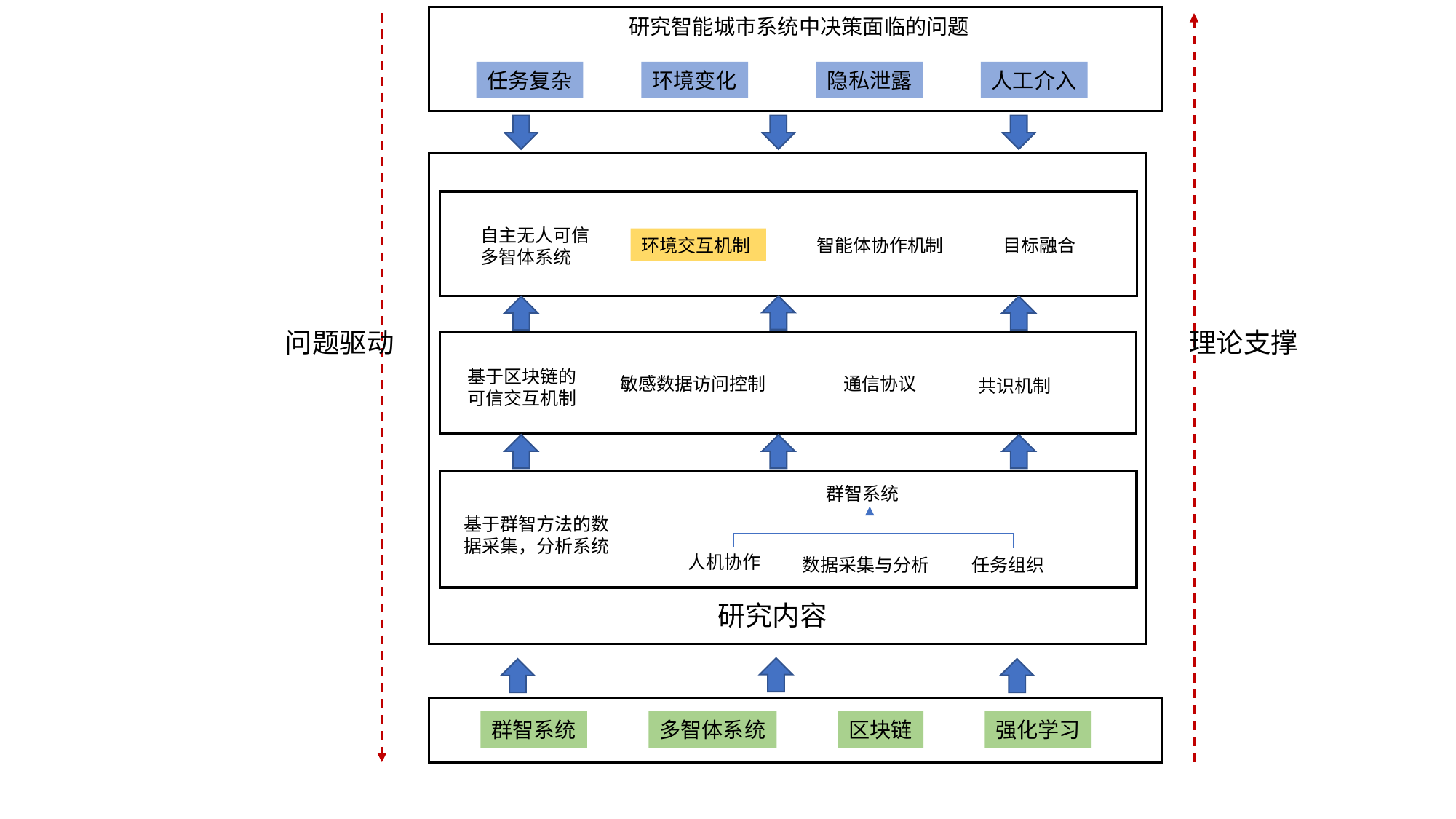

研究智能城市系统中决策面临的问题
任务复杂
环境变化
隐私泄露
人工介入

自主无人可信多智体系统
目标融合
智能体协作机制
环境交互机制

问题驱动
理论支撑

基于区块链的可信交互机制
敏感数据访问控制
通信协议
共识机制

群智系统
基于群智方法的数据采集，分析系统
人机协作
数据采集与分析
任务组织
研究内容

群智系统
多智体系统
区块链
强化学习